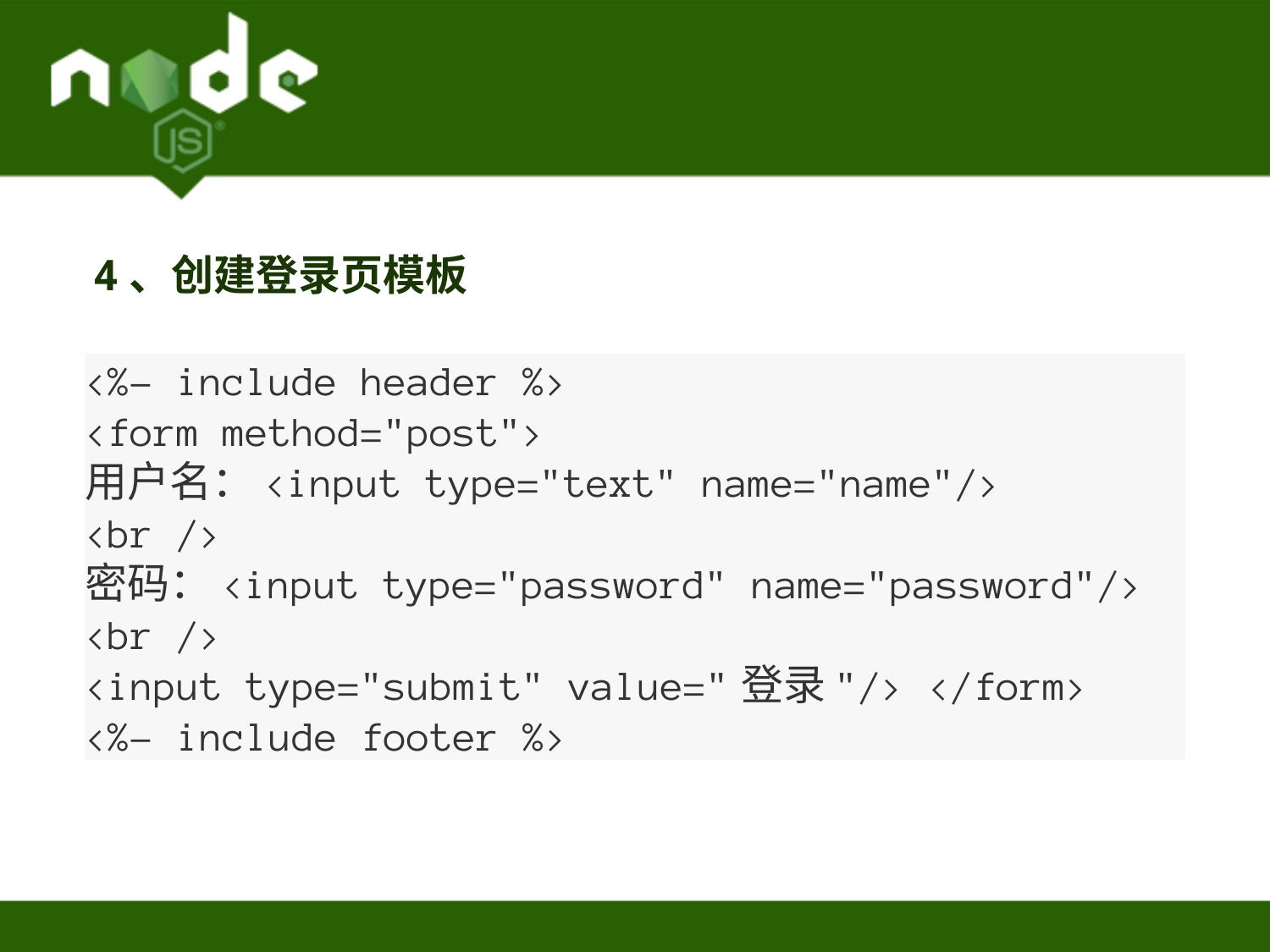

4、创建登录页模板
<%- include header %>
<form method="post">
用户名：<input type="text" name="name"/>
<br />
密码：<input type="password" name="password"/>
<br />
<input type="submit" value="登录"/> </form>
<%- include footer %>